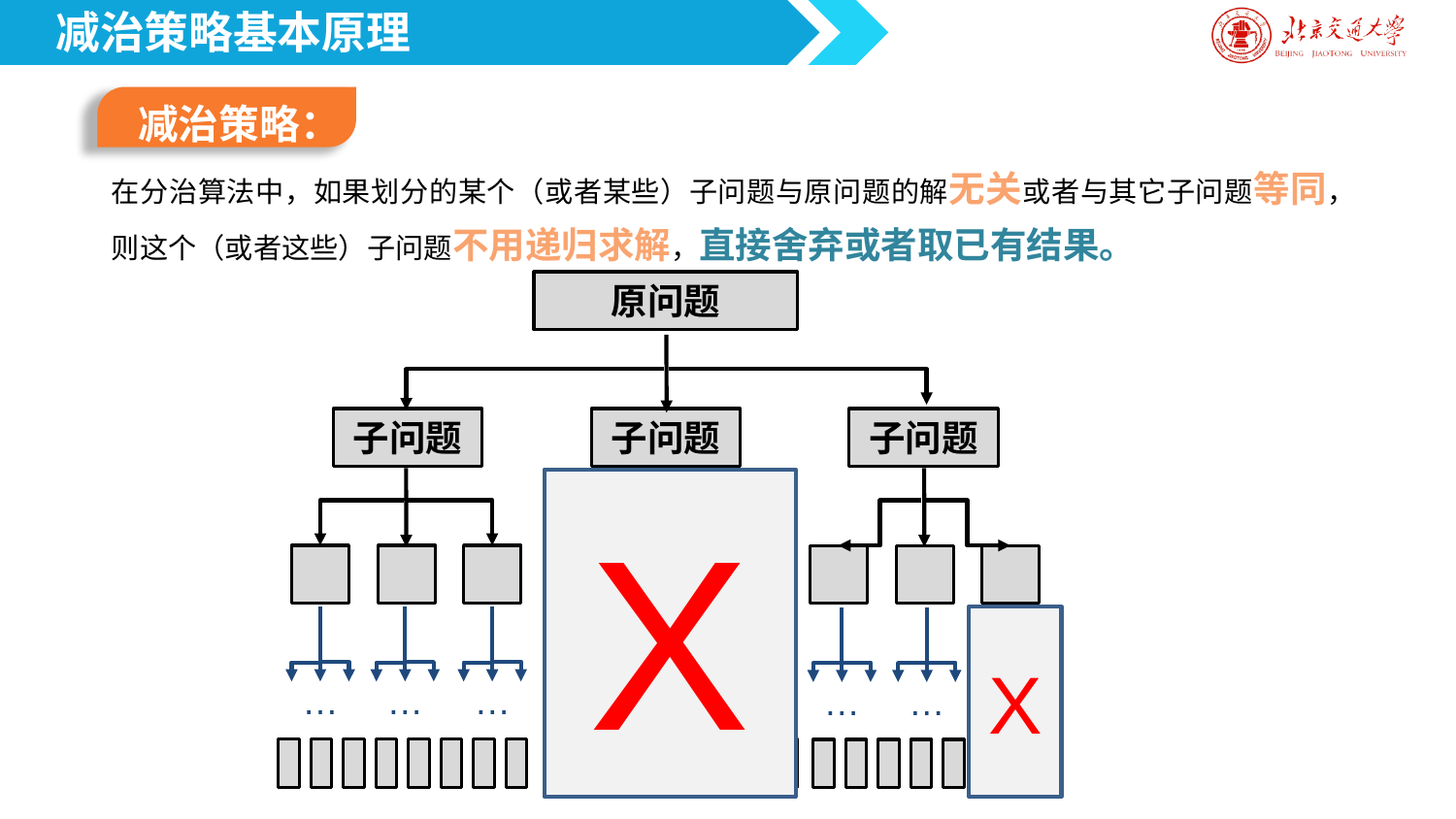

减治策略基本原理
减治策略：

在分治算法中，如果划分的某个（或者某些）子问题与原问题的解无关或者与其它子问题等同，则这个（或者这些）子问题不用递归求解，直接舍弃或者取已有结果。
原问题
子问题
子问题
子问题

…
…
…

…
…
…

X
…
…
…
X